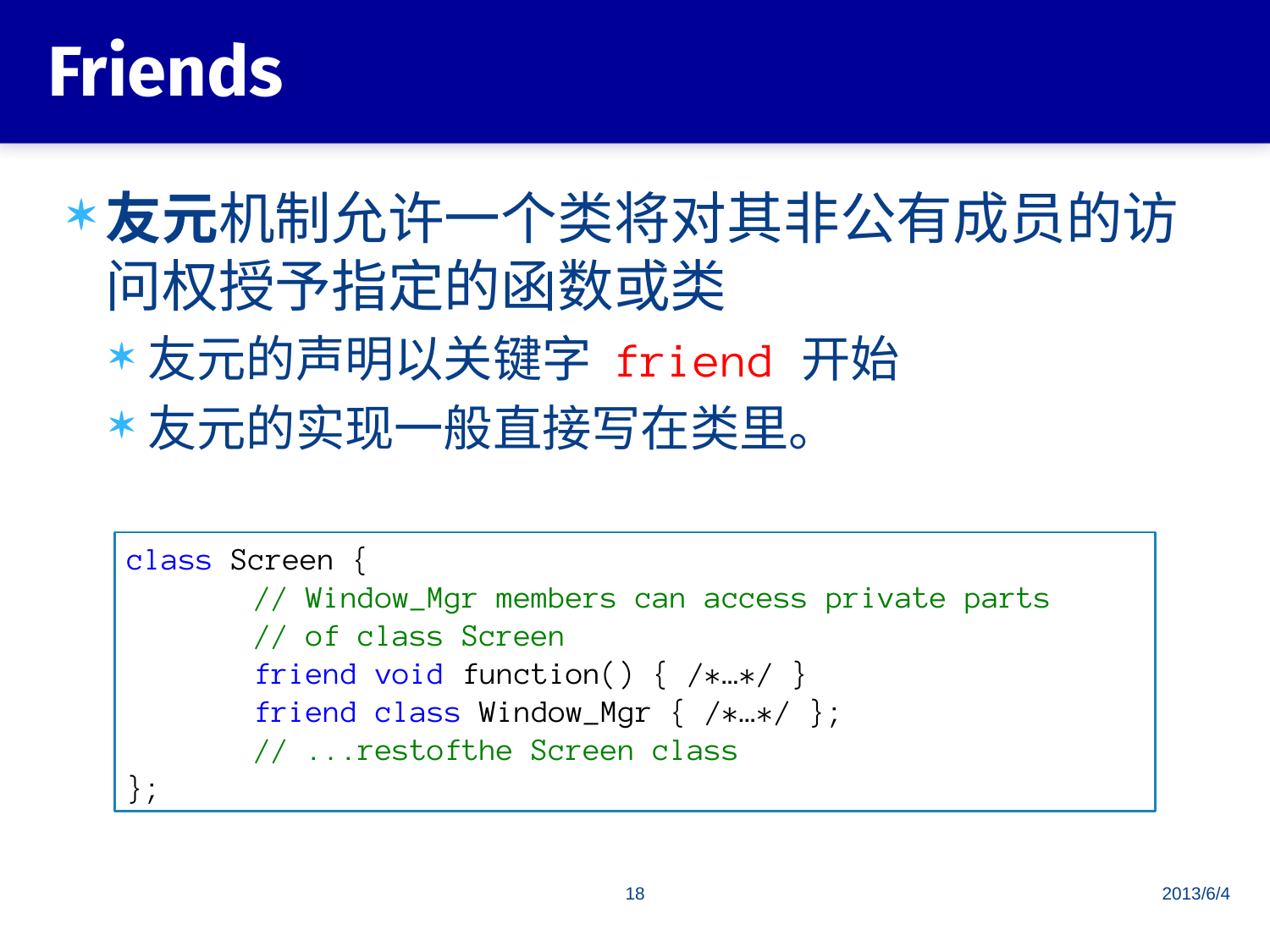

# Friends
友元机制允许一个类将对其非公有成员的访问权授予指定的函数或类
友元的声明以关键字 friend 开始
友元的实现一般直接写在类里。

class Screen {
	// Window_Mgr members can access private parts
	// of class Screen
	friend void function() { /*…*/ }
	friend class Window_Mgr { /*…*/ };
	// ...restofthe Screen class
};
18
2013/6/4